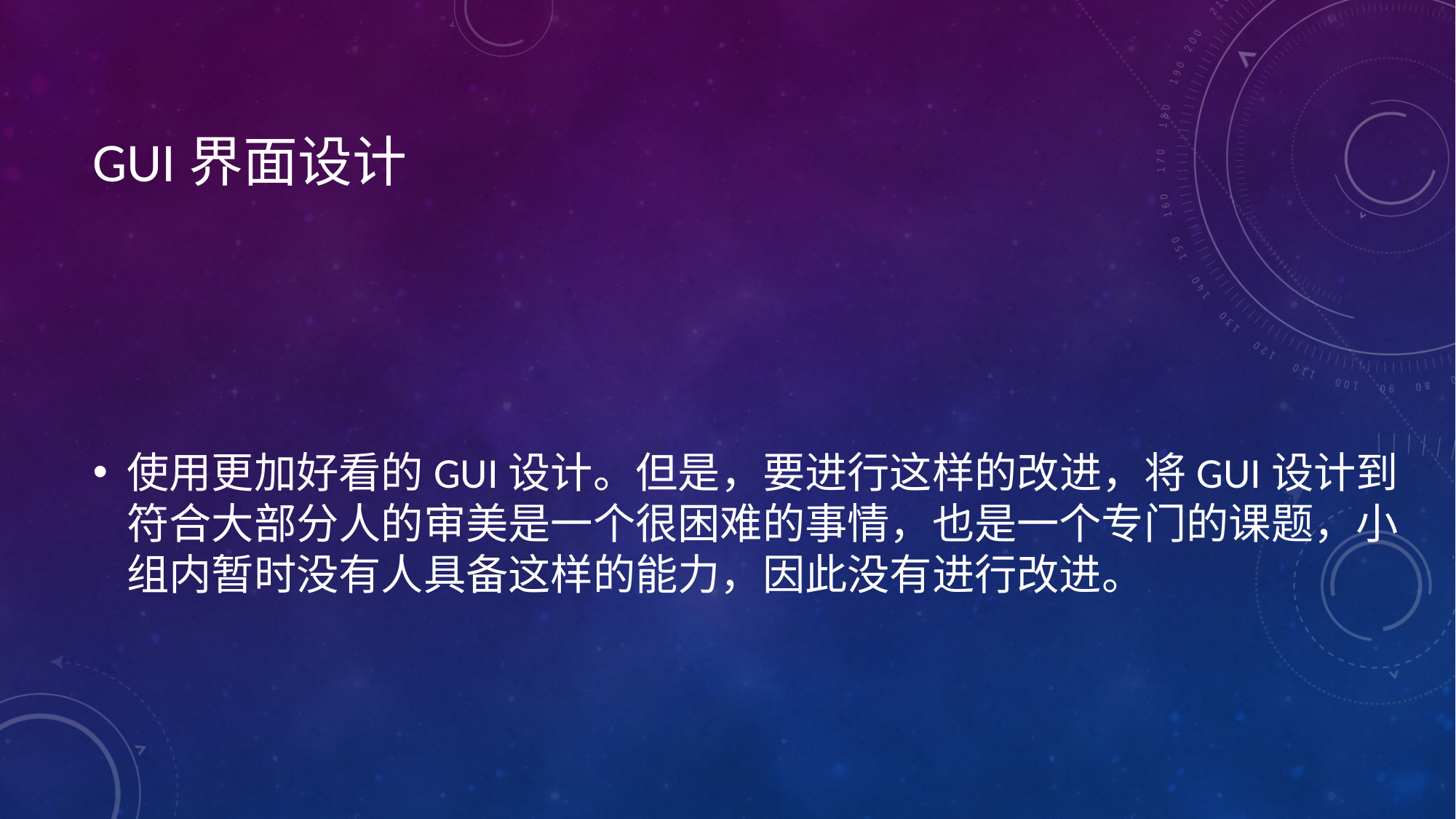

# GUI界面设计
使用更加好看的GUI设计。但是，要进行这样的改进，将GUI设计到符合大部分人的审美是一个很困难的事情，也是一个专门的课题，小组内暂时没有人具备这样的能力，因此没有进行改进。